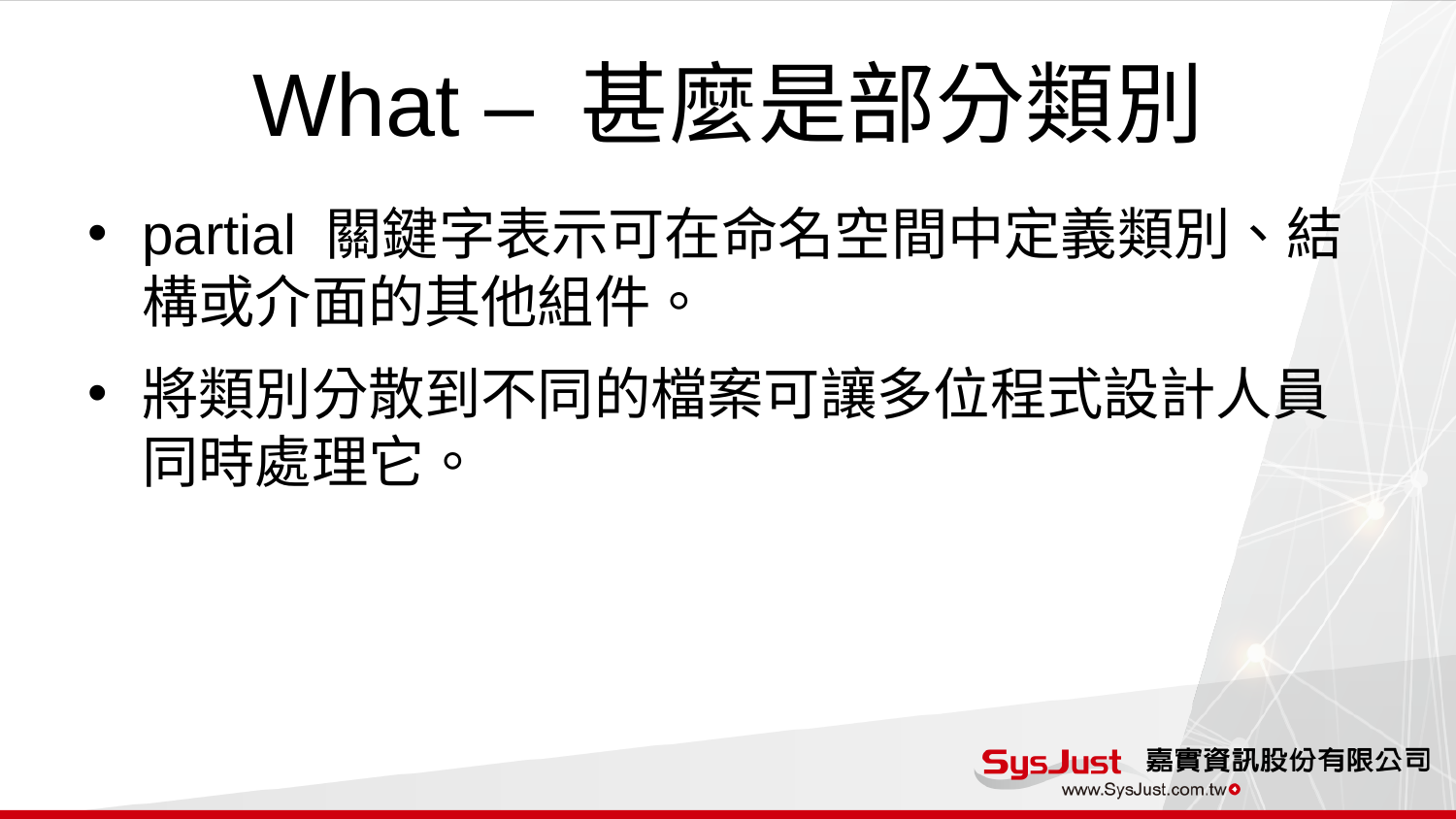

# What – 甚麼是部分類別
partial 關鍵字表示可在命名空間中定義類別、結構或介面的其他組件。
將類別分散到不同的檔案可讓多位程式設計人員同時處理它。